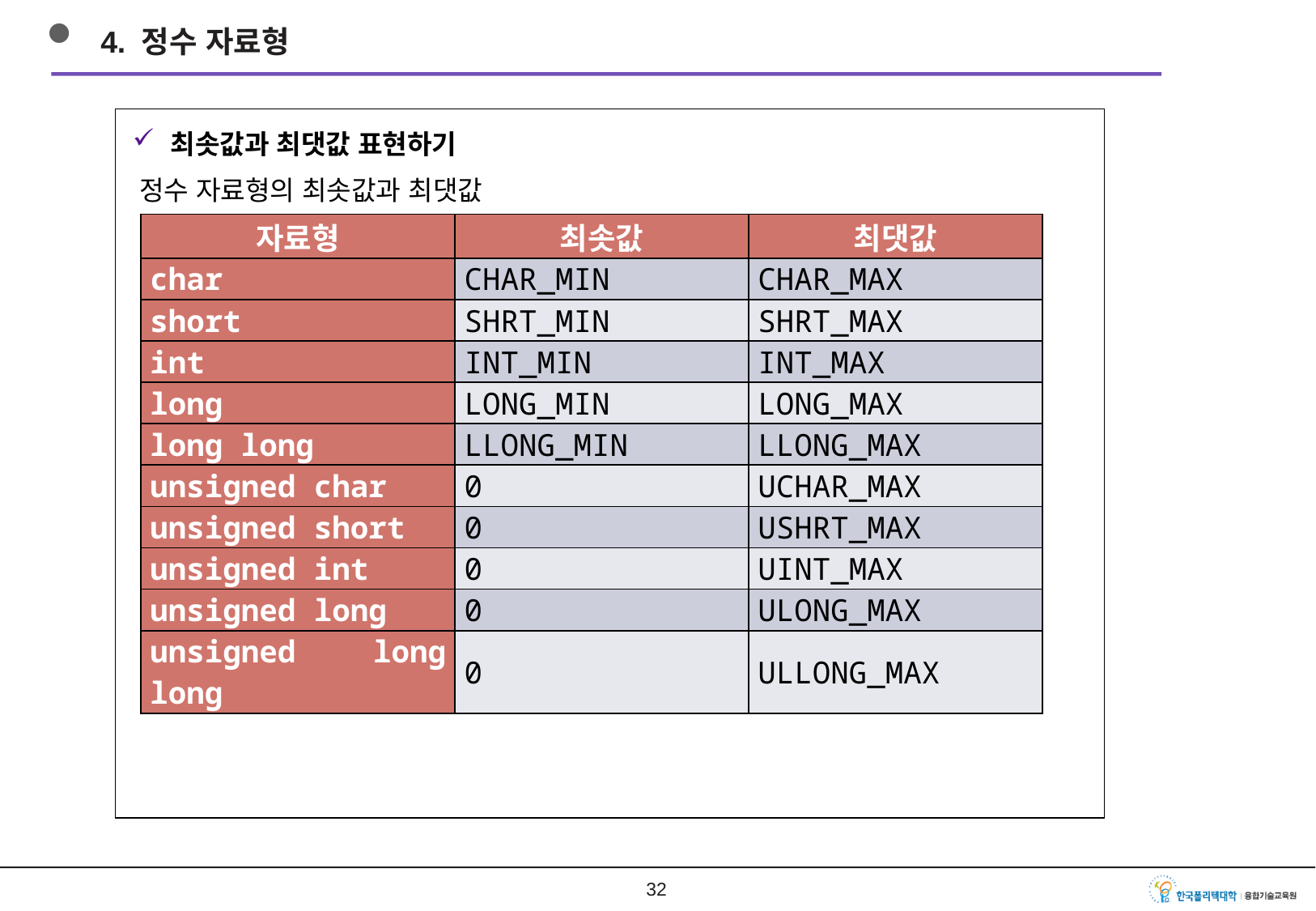

4. 정수 자료형
최솟값과 최댓값 표현하기
정수 자료형의 최솟값과 최댓값
| 자료형 | 최솟값 | 최댓값 |
| --- | --- | --- |
| char | CHAR\_MIN | CHAR\_MAX |
| short | SHRT\_MIN | SHRT\_MAX |
| int | INT\_MIN | INT\_MAX |
| long | LONG\_MIN | LONG\_MAX |
| long long | LLONG\_MIN | LLONG\_MAX |
| unsigned char | 0 | UCHAR\_MAX |
| unsigned short | 0 | USHRT\_MAX |
| unsigned int | 0 | UINT\_MAX |
| unsigned long | 0 | ULONG\_MAX |
| unsigned long long | 0 | ULLONG\_MAX |
32